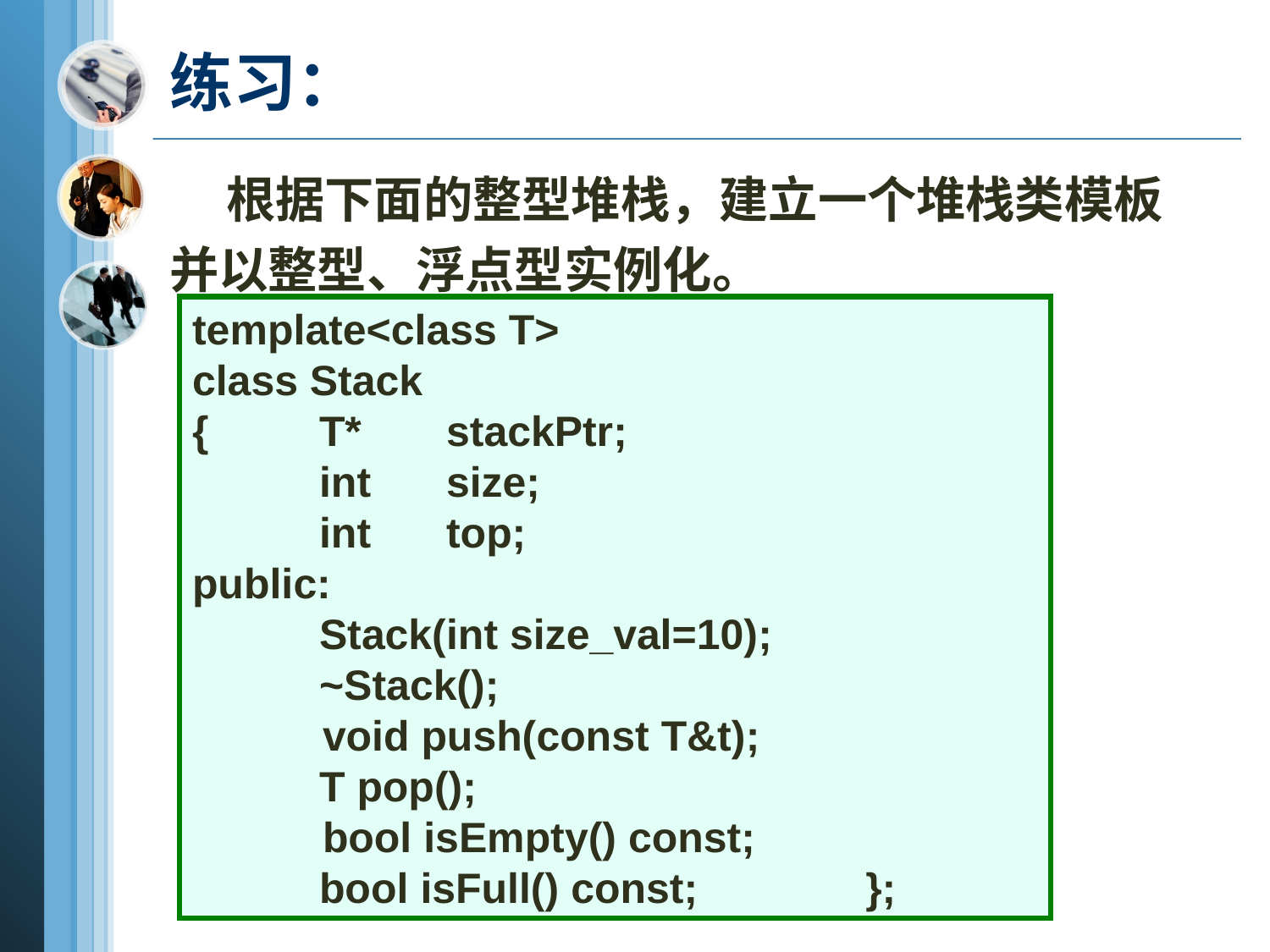

# 练习：
    根据下面的整型堆栈，建立一个堆栈类模板并以整型、浮点型实例化。
template<class T>
class Stack
{	T*	stackPtr;
	int	size;
	int	top;
public:
	Stack(int size_val=10);
	~Stack();
           void push(const T&t);
	T pop();
           bool isEmpty() const;
	bool isFull() const;	              };